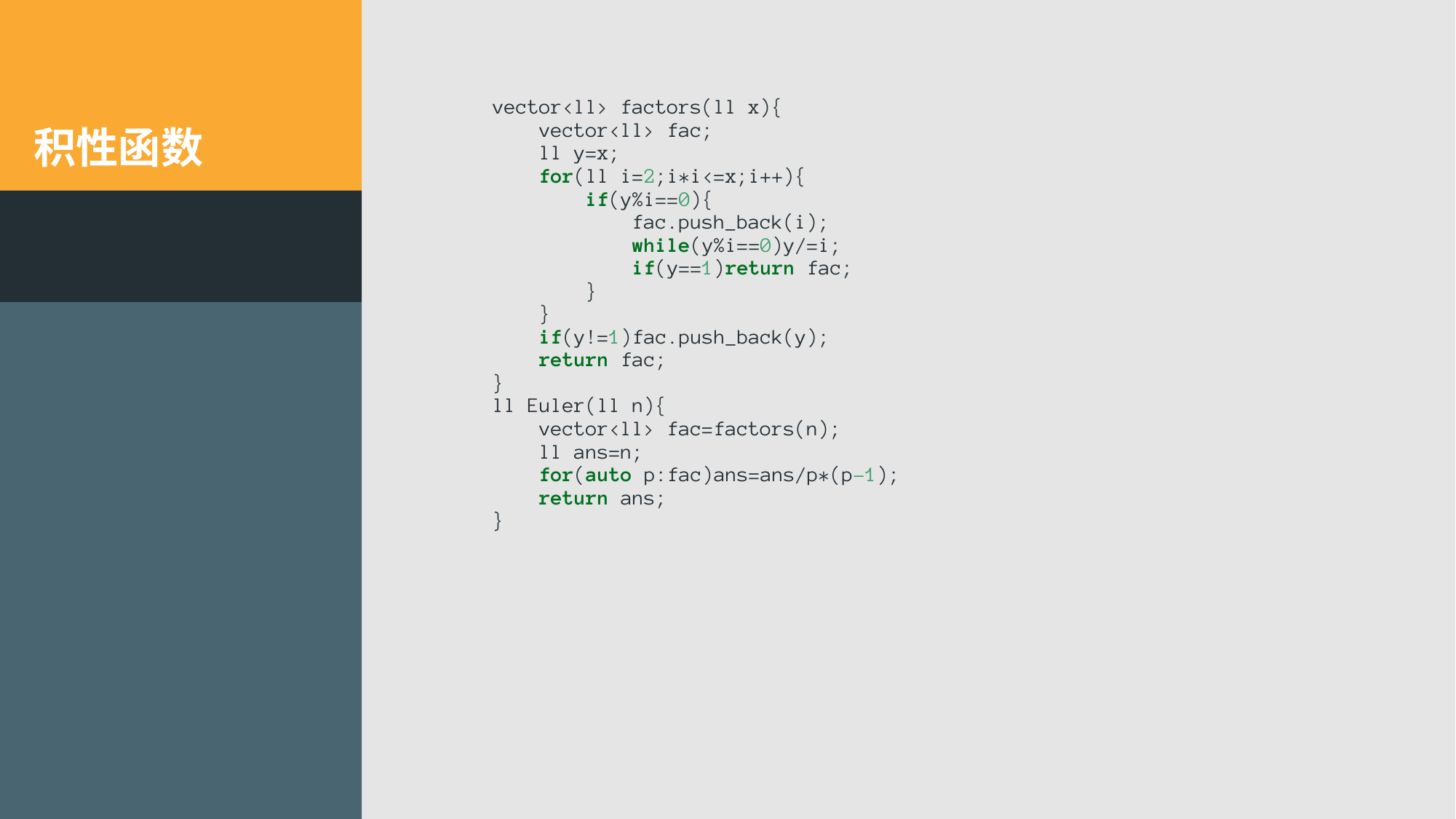

vector<ll> factors(ll x){
    vector<ll> fac;
    ll y=x;
    for(ll i=2;i*i<=x;i++){
        if(y%i==0){
            fac.push_back(i);
            while(y%i==0)y/=i;
            if(y==1)return fac;
        }
    }
    if(y!=1)fac.push_back(y);
    return fac;
}
ll Euler(ll n){
    vector<ll> fac=factors(n);
    ll ans=n;
    for(auto p:fac)ans=ans/p*(p-1);
    return ans;
}
# 积性函数